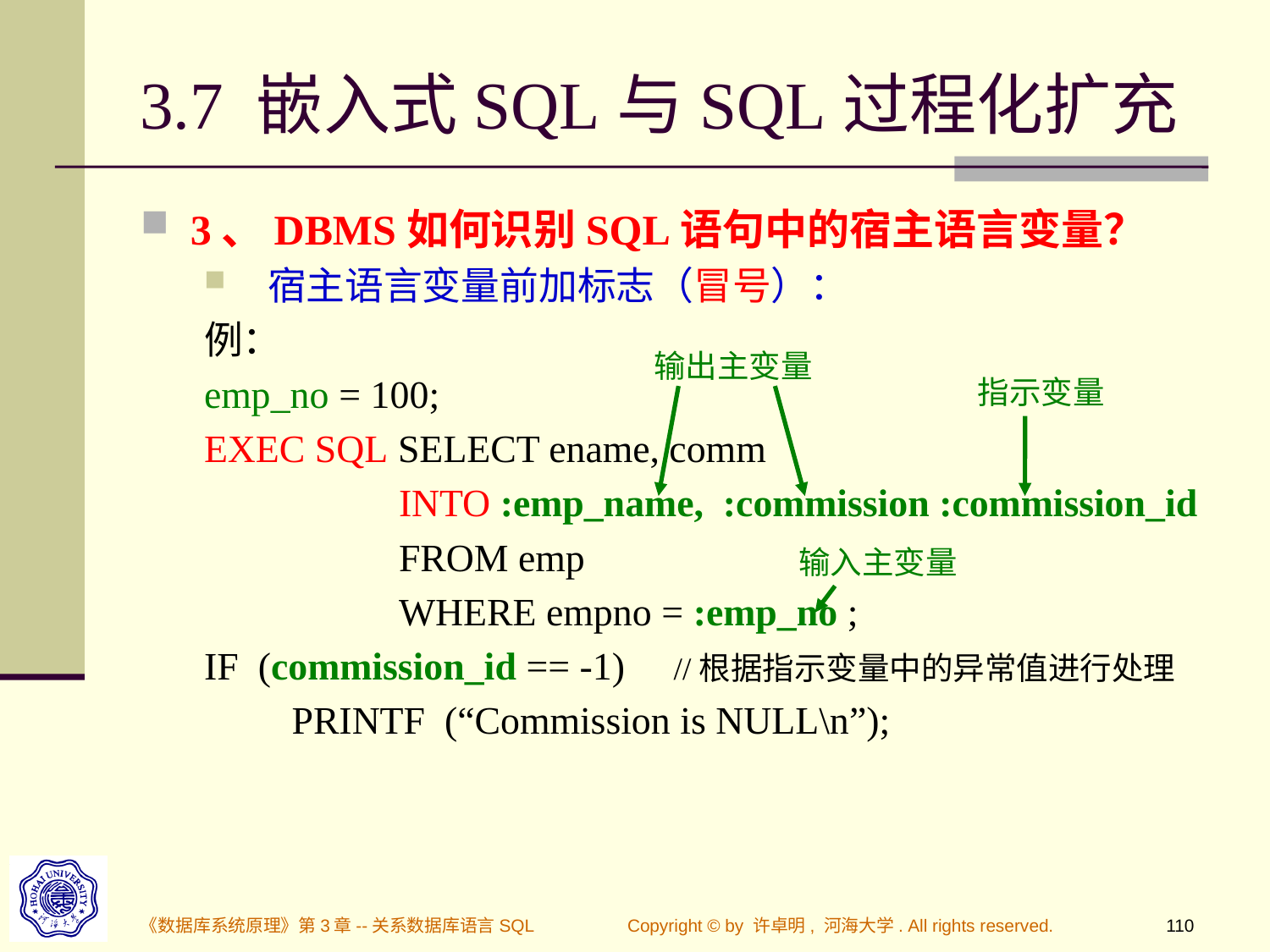

# 3.7 嵌入式SQL与SQL过程化扩充
3、DBMS如何识别SQL语句中的宿主语言变量？
宿主语言变量前加标志（冒号）：
例：
emp_no = 100;
EXEC SQL SELECT ename, comm
                    INTO :emp_name,  :commission :commission_id
                    FROM emp
                    WHERE empno = :emp_no ;
IF  (commission_id == -1)     //根据指示变量中的异常值进行处理
         PRINTF  (“Commission is NULL\n”);

输出主变量
指示变量

输入主变量

《数据库系统原理》第3章--关系数据库语言SQL
Copyright © by 许卓明, 河海大学. All rights reserved.
110